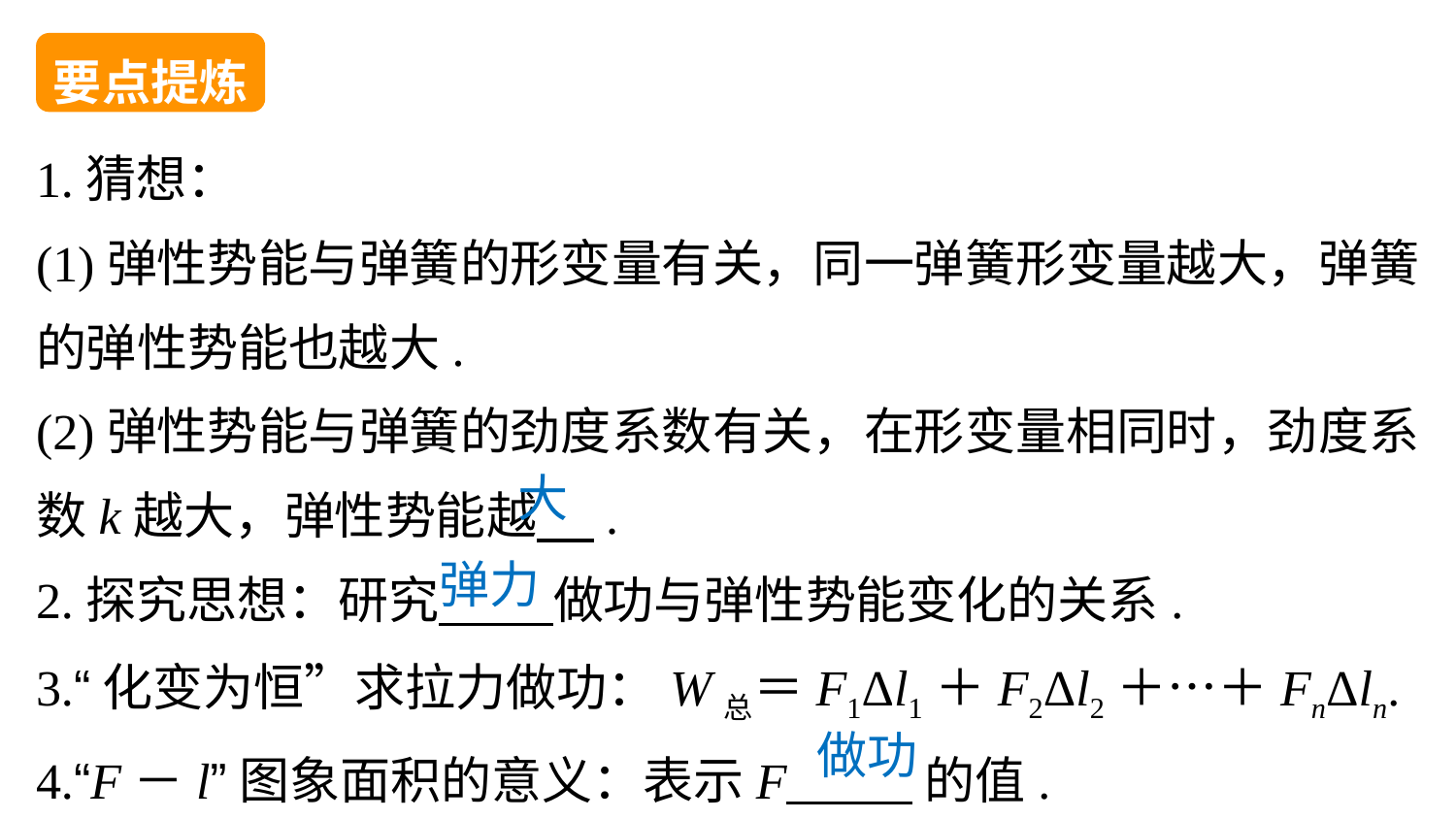

要点提炼
1.猜想：
(1)弹性势能与弹簧的形变量有关，同一弹簧形变量越大，弹簧的弹性势能也越大.
(2)弹性势能与弹簧的劲度系数有关，在形变量相同时，劲度系数k越大，弹性势能越     .
2.探究思想：研究          做功与弹性势能变化的关系.
3.“化变为恒”求拉力做功：W总＝F1Δl1＋F2Δl2＋…＋FnΔln.
4.“F－l”图象面积的意义：表示F          的值.
大
弹力
做功